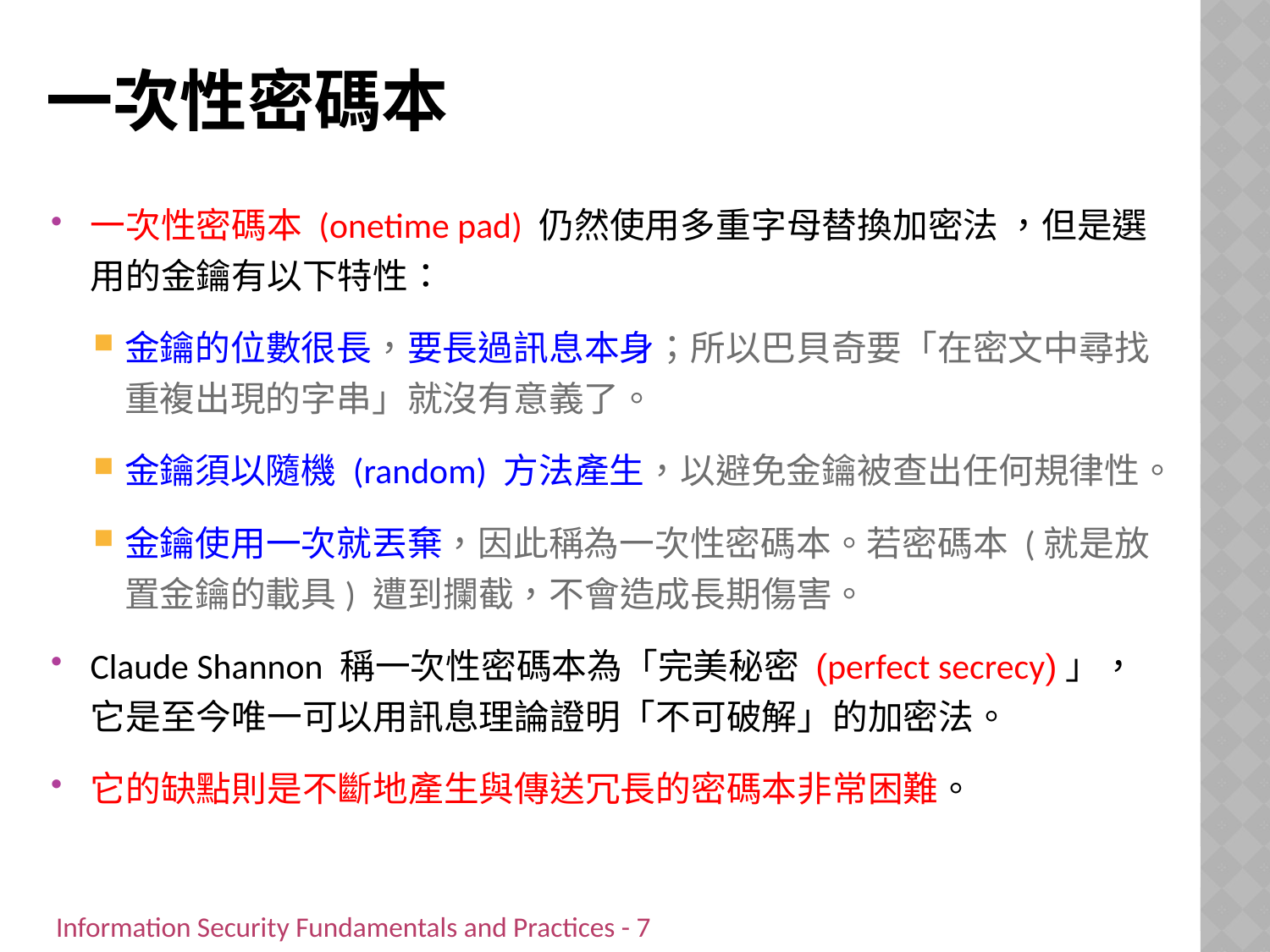

# 一次性密碼本
一次性密碼本 (onetime pad) 仍然使用多重字母替換加密法 ，但是選用的金鑰有以下特性：
金鑰的位數很長，要長過訊息本身；所以巴貝奇要「在密文中尋找重複出現的字串」就沒有意義了。
金鑰須以隨機 (random) 方法產生，以避免金鑰被查出任何規律性。
金鑰使用一次就丟棄，因此稱為一次性密碼本。若密碼本 (就是放置金鑰的載具) 遭到攔截，不會造成長期傷害。
Claude Shannon 稱一次性密碼本為「完美秘密 (perfect secrecy)」，它是至今唯一可以用訊息理論證明「不可破解」的加密法。
它的缺點則是不斷地產生與傳送冗長的密碼本非常困難。